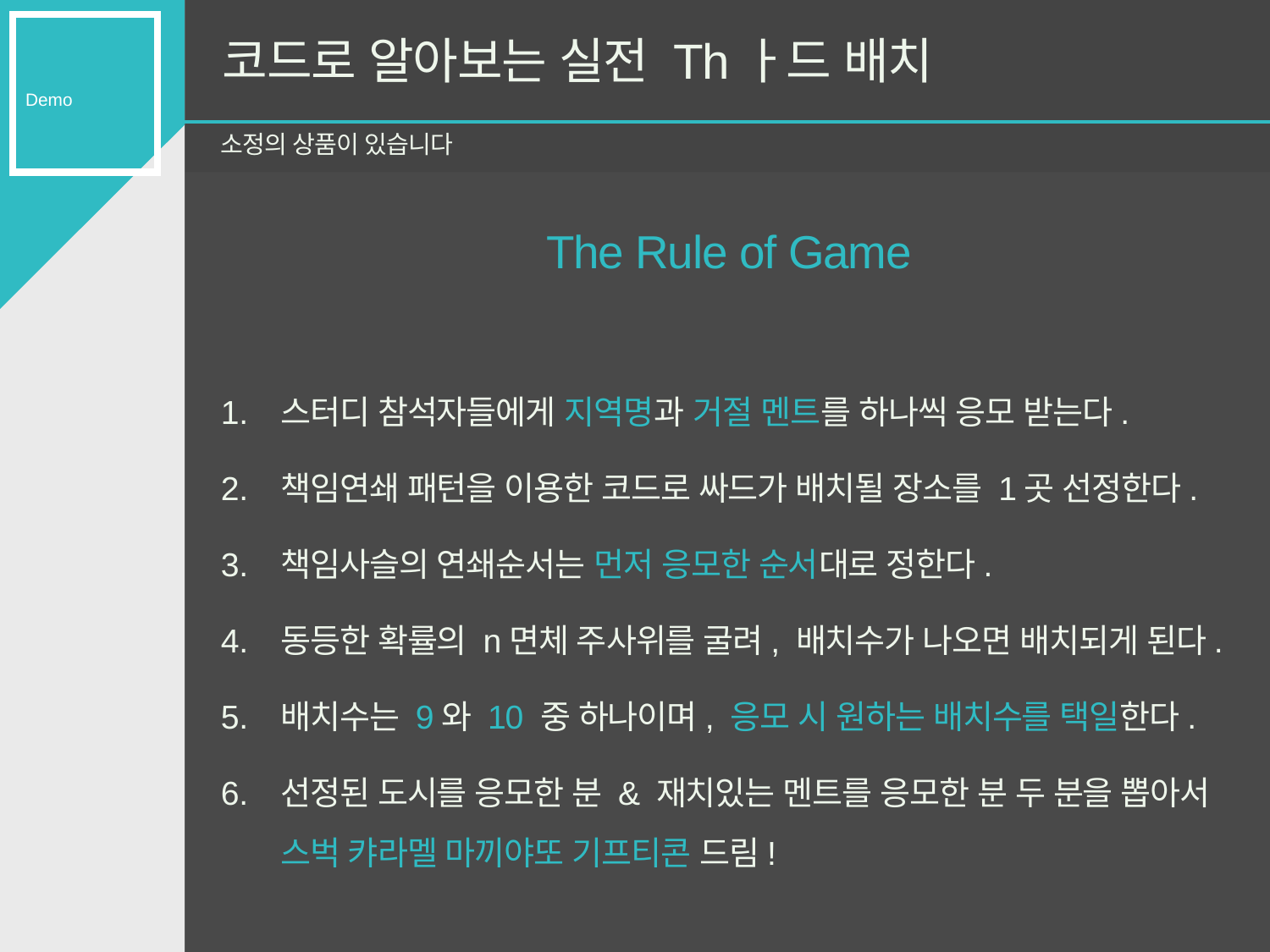

Demo
# 코드로 알아보는 실전 Thㅏ드 배치
소정의 상품이 있습니다
The Rule of Game

스터디 참석자들에게 지역명과 거절 멘트를 하나씩 응모 받는다.
책임연쇄 패턴을 이용한 코드로 싸드가 배치될 장소를 1곳 선정한다.
책임사슬의 연쇄순서는 먼저 응모한 순서대로 정한다.
동등한 확률의 n면체 주사위를 굴려, 배치수가 나오면 배치되게 된다.
배치수는 9와 10 중 하나이며, 응모 시 원하는 배치수를 택일한다.
선정된 도시를 응모한 분 & 재치있는 멘트를 응모한 분 두 분을 뽑아서 스벅 캬라멜 마끼야또 기프티콘 드림!